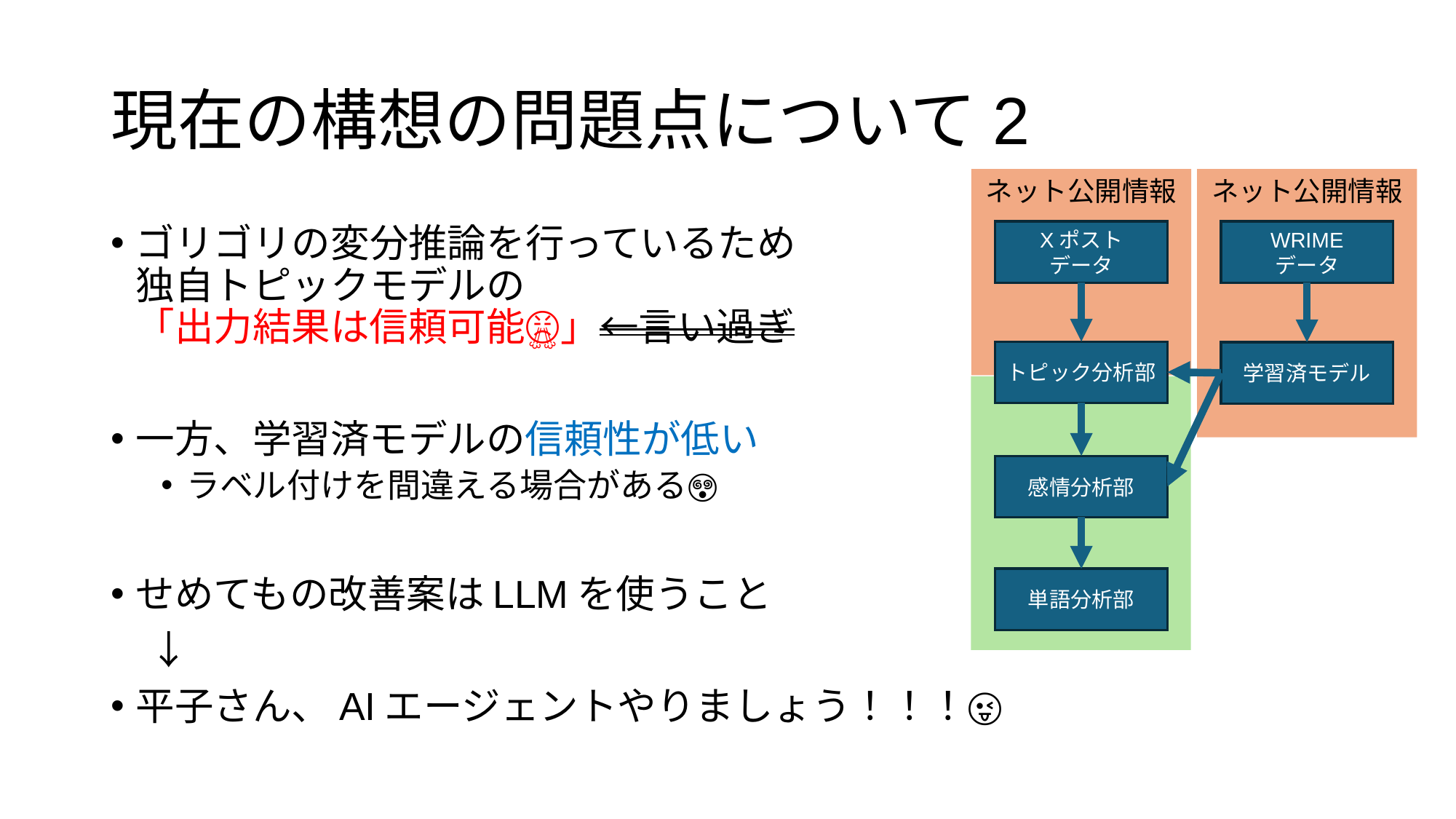

# 現在の構想の問題点について2
ネット公開情報
ネット公開情報
Xポスト
データ
WRIME
データ
トピック分析部
学習済モデル

感情分析部
単語分析部
ゴリゴリの変分推論を行っているため
独自トピックモデルの
「出力結果は信頼可能😤」←言い過ぎ

一方、学習済モデルの信頼性が低い
ラベル付けを間違える場合がある😵

せめてもの改善案はLLMを使うこと
　↓
平子さん、AIエージェントやりましょう！！！😜